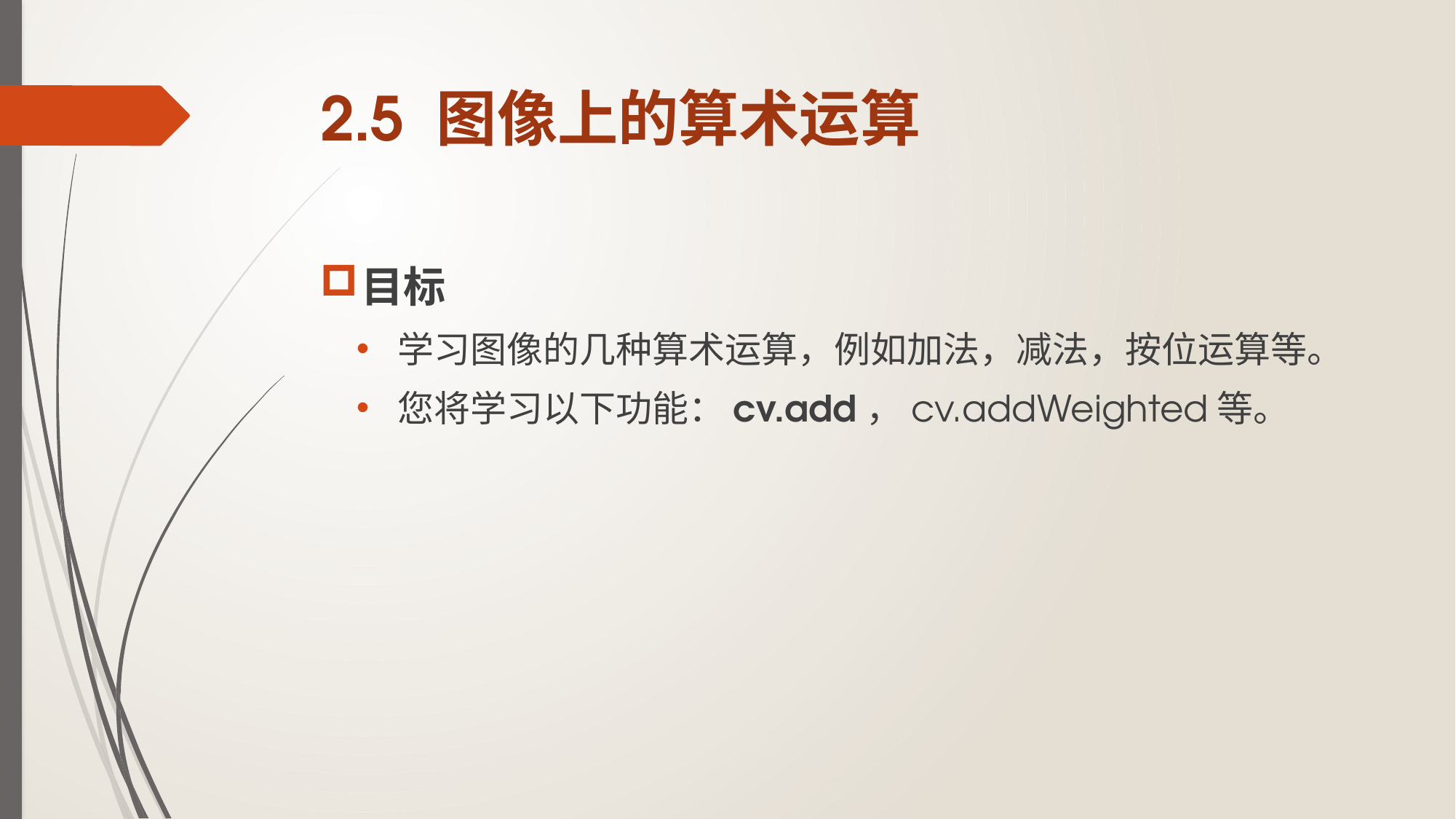

# 2.5 图像上的算术运算
目标
学习图像的几种算术运算，例如加法，减法，按位运算等。
您将学习以下功能：cv.add，cv.addWeighted等。